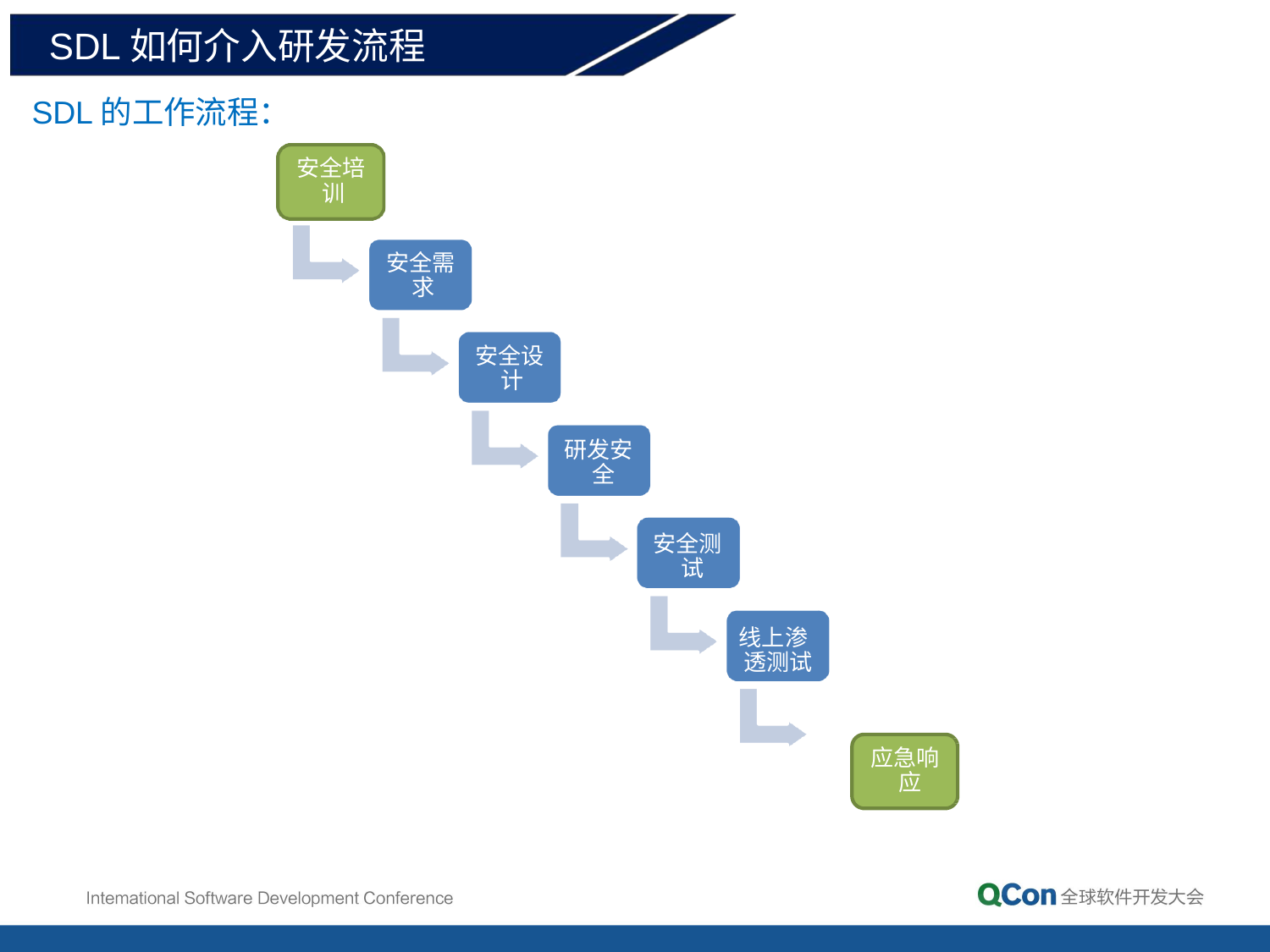

# SDL如何介入研发流程
SDL的工作流程：
安全培  训

安全需  求

安全设  计

研发安  全

安全测  试

线上渗  透测试

应急响  应